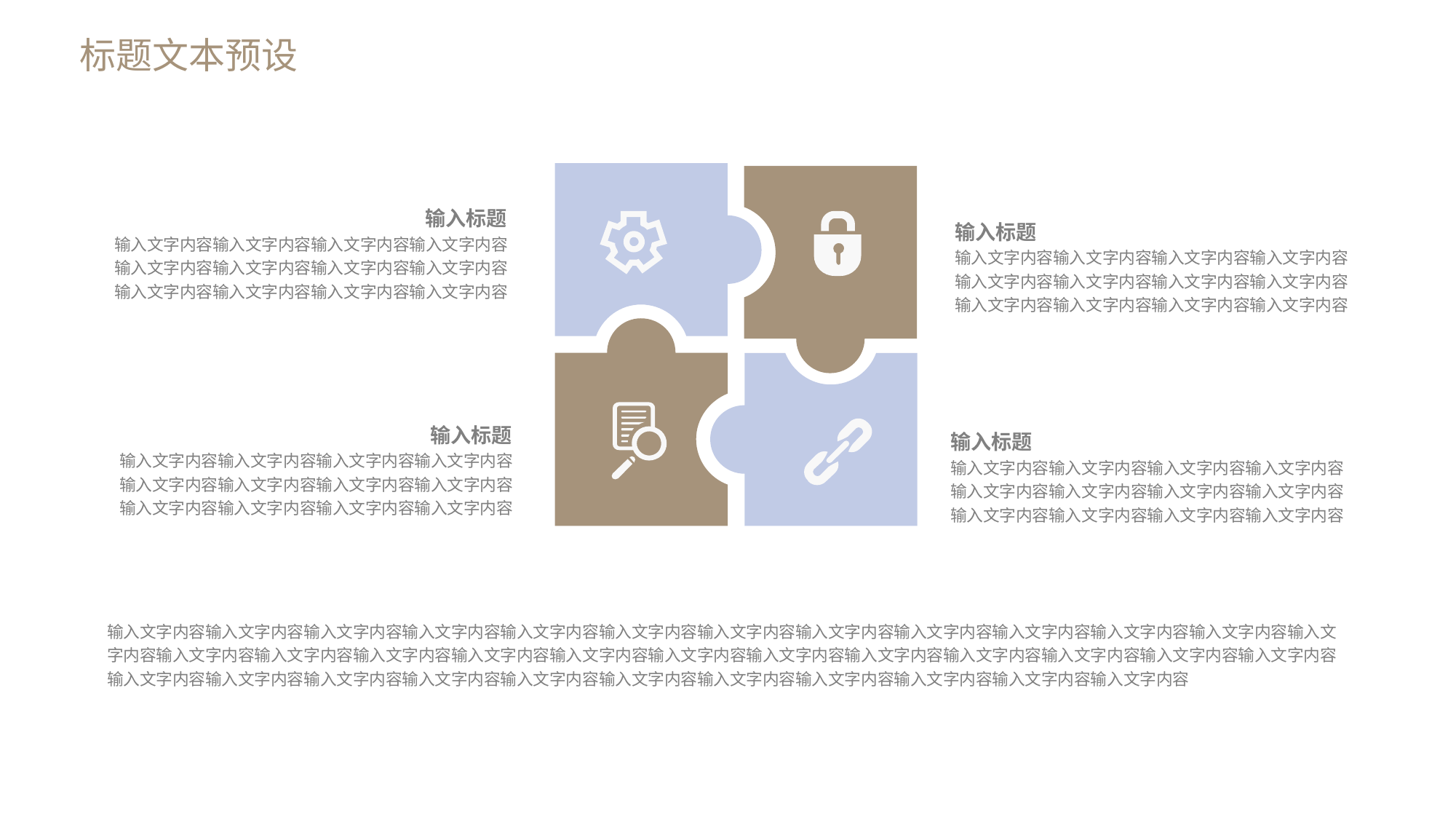

标题文本预设

输入标题
输入文字内容输入文字内容输入文字内容输入文字内容输入文字内容输入文字内容输入文字内容输入文字内容输入文字内容输入文字内容输入文字内容输入文字内容

输入标题
输入文字内容输入文字内容输入文字内容输入文字内容输入文字内容输入文字内容输入文字内容输入文字内容输入文字内容输入文字内容输入文字内容输入文字内容

输入标题
输入文字内容输入文字内容输入文字内容输入文字内容输入文字内容输入文字内容输入文字内容输入文字内容输入文字内容输入文字内容输入文字内容输入文字内容

输入标题
输入文字内容输入文字内容输入文字内容输入文字内容输入文字内容输入文字内容输入文字内容输入文字内容输入文字内容输入文字内容输入文字内容输入文字内容
输入文字内容输入文字内容输入文字内容输入文字内容输入文字内容输入文字内容输入文字内容输入文字内容输入文字内容输入文字内容输入文字内容输入文字内容输入文字内容输入文字内容输入文字内容输入文字内容输入文字内容输入文字内容输入文字内容输入文字内容输入文字内容输入文字内容输入文字内容输入文字内容输入文字内容输入文字内容输入文字内容输入文字内容输入文字内容输入文字内容输入文字内容输入文字内容输入文字内容输入文字内容输入文字内容输入文字内容